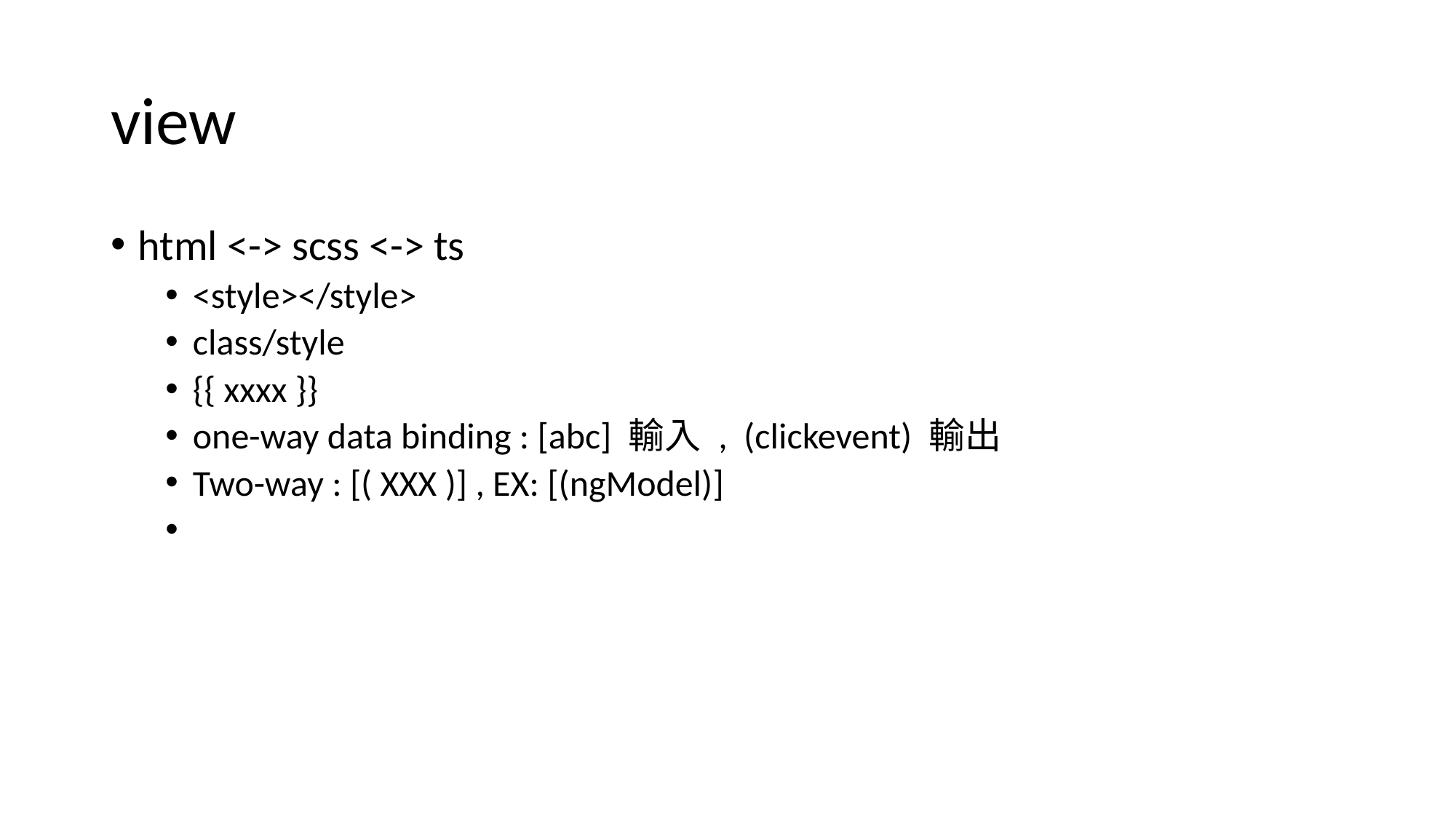

# view
html <-> scss <-> ts
<style></style>
class/style
{{ xxxx }}
one-way data binding : [abc] 輸入 ,  (clickevent) 輸出
Two-way : [( XXX )] , EX: [(ngModel)]